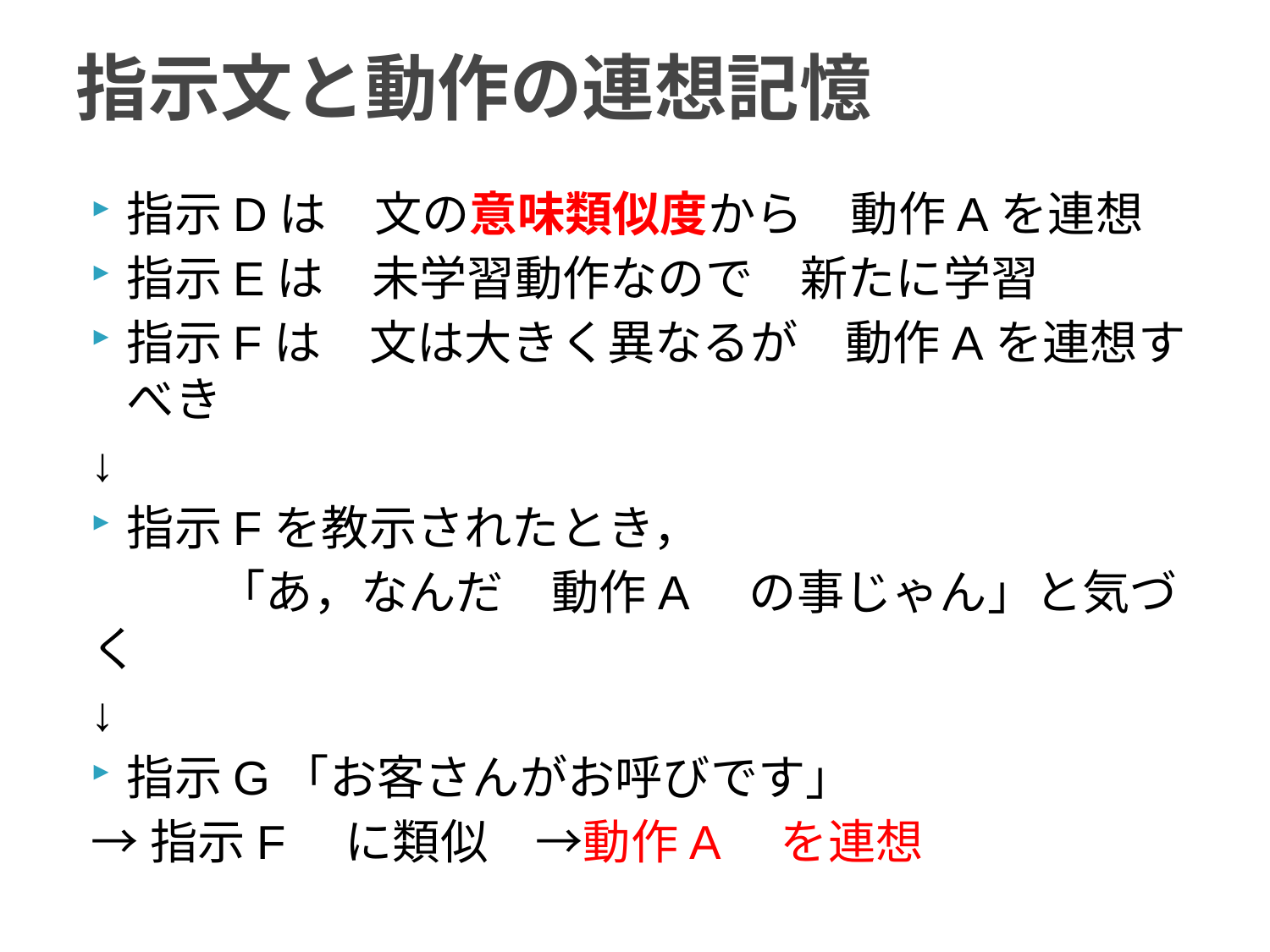

# 指示文と動作の連想記憶
指示Dは　文の意味類似度から　動作Aを連想
指示Eは　未学習動作なので　新たに学習
指示Fは　文は大きく異なるが　動作Aを連想すべき
↓
指示Fを教示されたとき，
	「あ，なんだ　動作A　の事じゃん」と気づく
↓
指示G「お客さんがお呼びです」
→指示F　に類似　→動作A　を連想